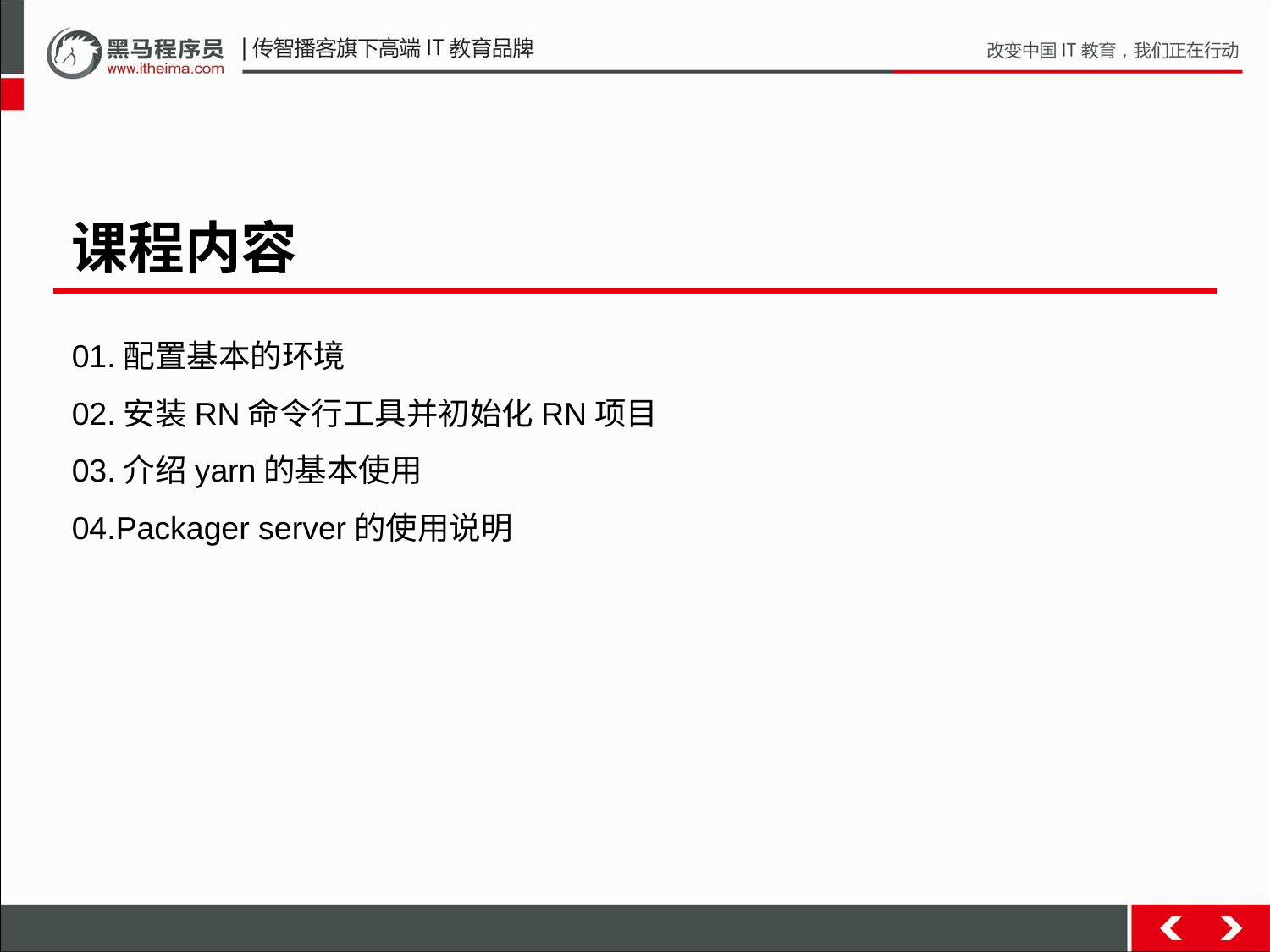

课程内容
01.配置基本的环境
02.安装RN命令行工具并初始化RN项目
03.介绍yarn的基本使用
04.Packager server的使用说明